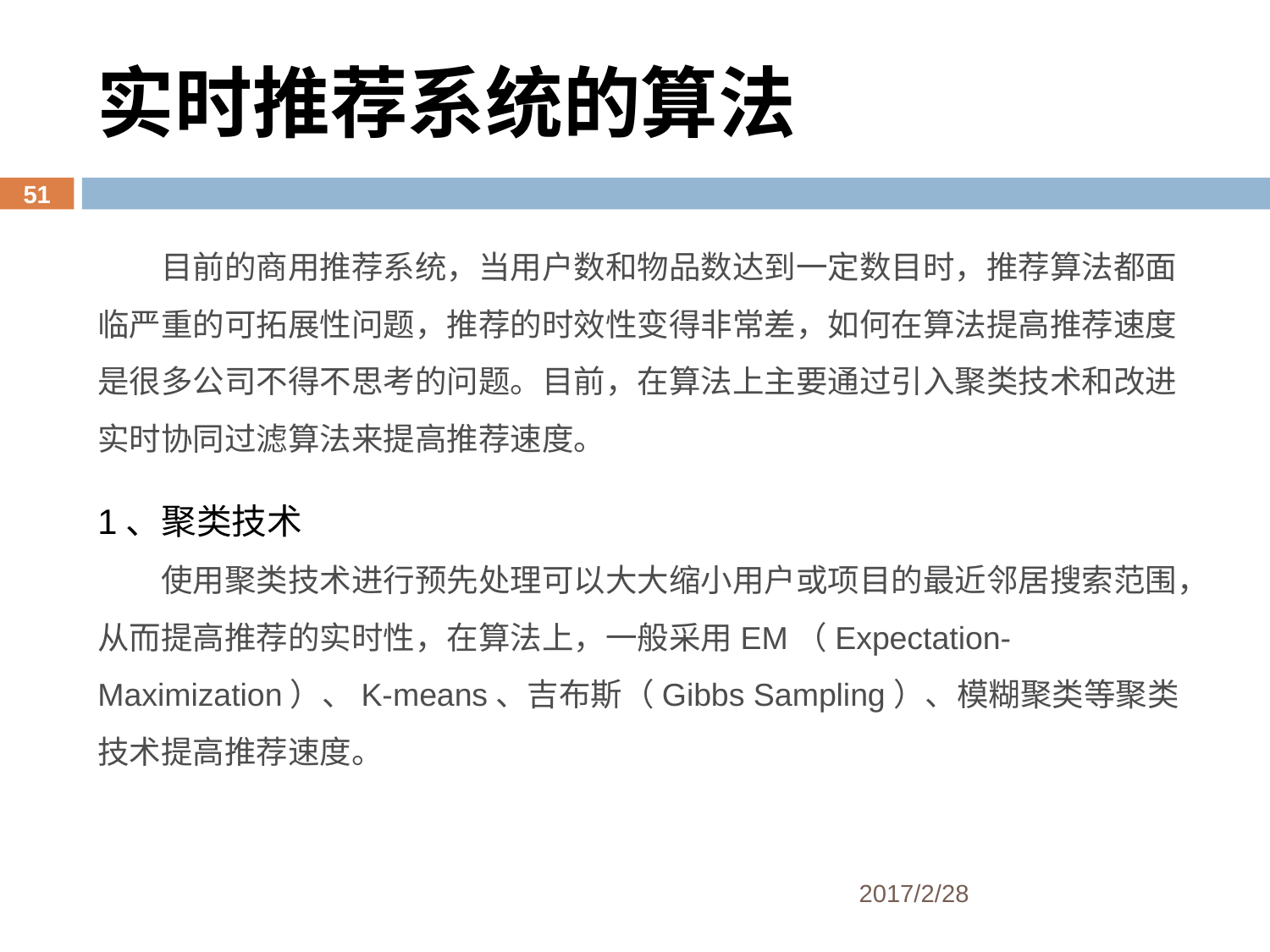

实时推荐系统的算法
目前的商用推荐系统，当用户数和物品数达到一定数目时，推荐算法都面临严重的可拓展性问题，推荐的时效性变得非常差，如何在算法提高推荐速度是很多公司不得不思考的问题。目前，在算法上主要通过引入聚类技术和改进实时协同过滤算法来提高推荐速度。

1、聚类技术
使用聚类技术进行预先处理可以大大缩小用户或项目的最近邻居搜索范围，从而提高推荐的实时性，在算法上，一般采用EM（Expectation- Maximization）、K-means、吉布斯（Gibbs Sampling）、模糊聚类等聚类技术提高推荐速度。
51
2017/2/28